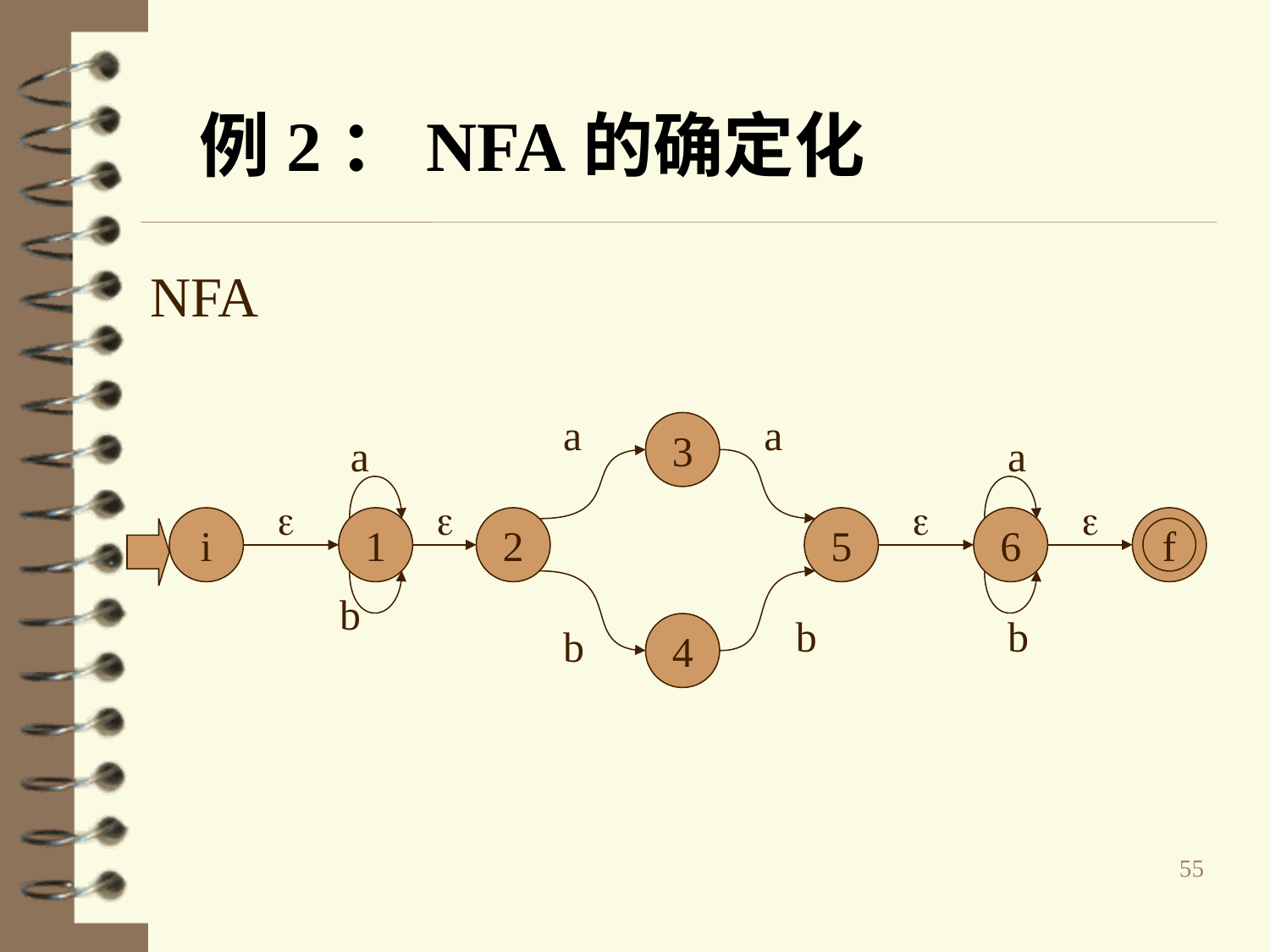

# 例2：NFA的确定化
NFA

a
a
3
a
a
ε
ε
ε
ε
i
1
2
5
6

f
b
b
b
b
4

55